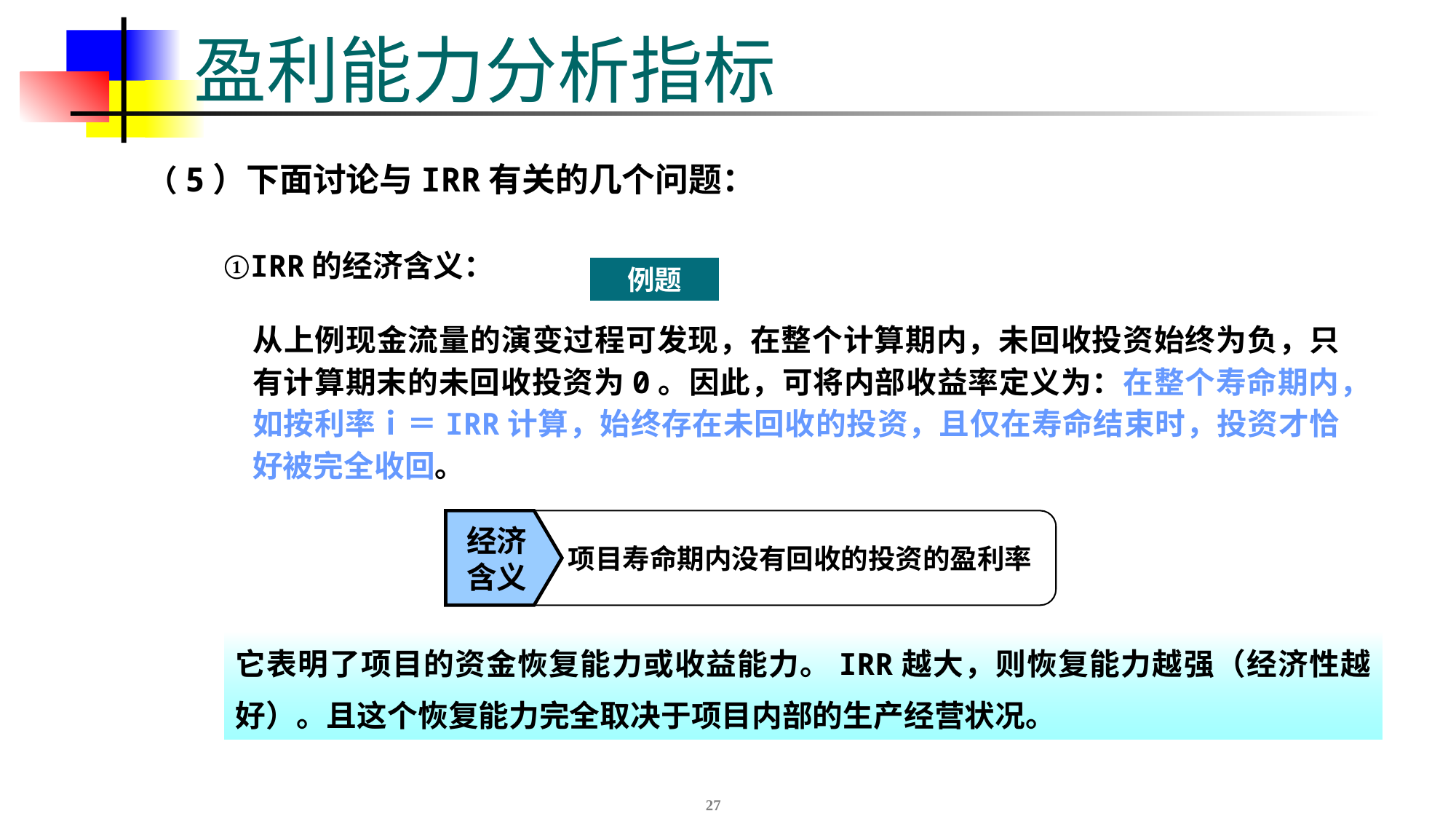

# 盈利能力分析指标
（5）下面讨论与IRR有关的几个问题：
①IRR的经济含义：
例题
从上例现金流量的演变过程可发现，在整个计算期内，未回收投资始终为负，只有计算期末的未回收投资为0。因此，可将内部收益率定义为：在整个寿命期内，如按利率ｉ＝IRR计算，始终存在未回收的投资，且仅在寿命结束时，投资才恰好被完全收回。
经济含义

项目寿命期内没有回收的投资的盈利率
它表明了项目的资金恢复能力或收益能力。IRR越大，则恢复能力越强（经济性越好）。且这个恢复能力完全取决于项目内部的生产经营状况。
27